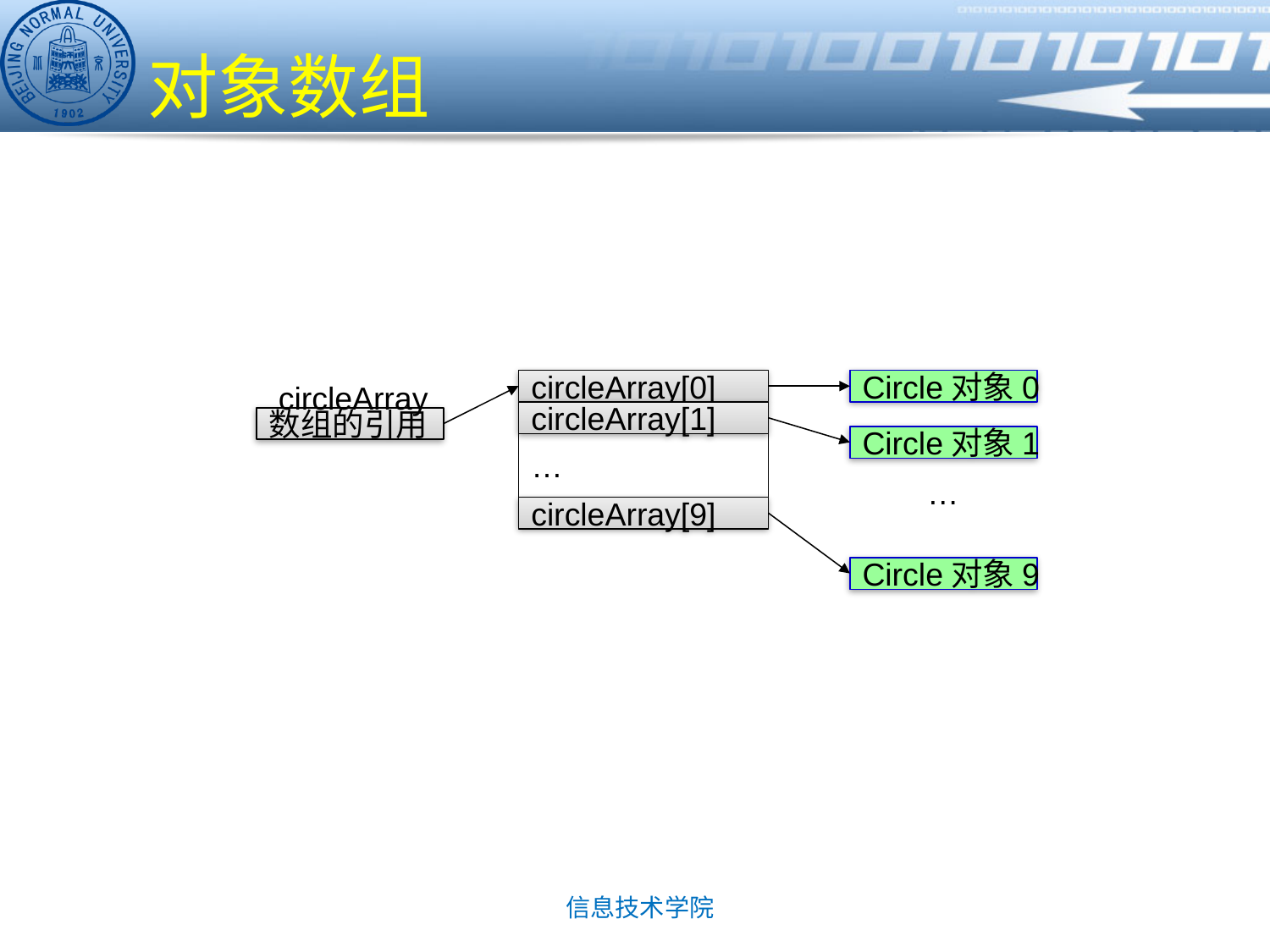

# 对象数组
circleArray[0]
circleArray[1]
…
circleArray[9]
Circle对象0
circleArray
数组的引用
Circle对象1
…
Circle对象9

34